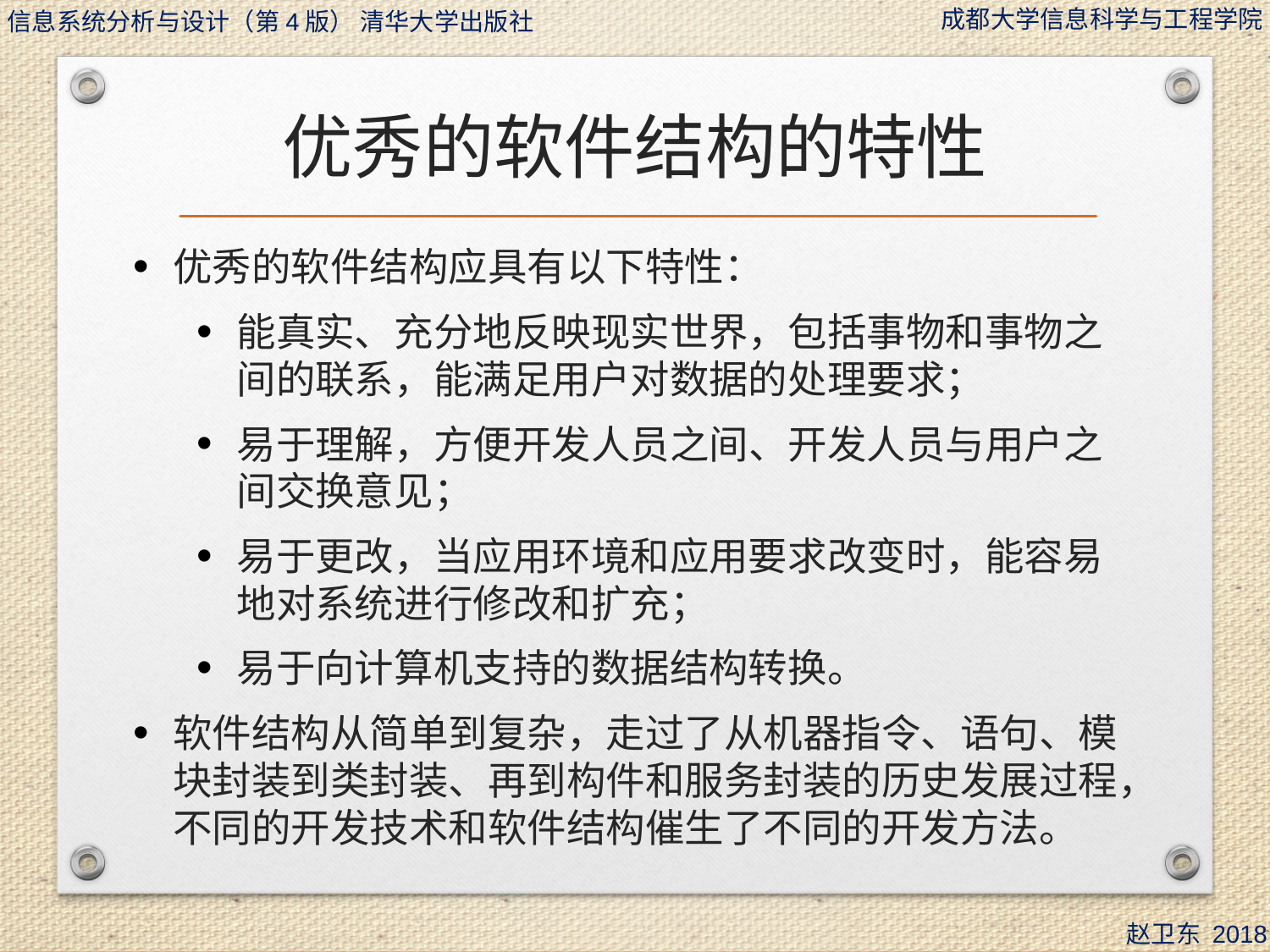

# 优秀的软件结构的特性
优秀的软件结构应具有以下特性：
能真实、充分地反映现实世界，包括事物和事物之间的联系，能满足用户对数据的处理要求；
易于理解，方便开发人员之间、开发人员与用户之间交换意见；
易于更改，当应用环境和应用要求改变时，能容易地对系统进行修改和扩充；
易于向计算机支持的数据结构转换。
软件结构从简单到复杂，走过了从机器指令、语句、模块封装到类封装、再到构件和服务封装的历史发展过程，不同的开发技术和软件结构催生了不同的开发方法。